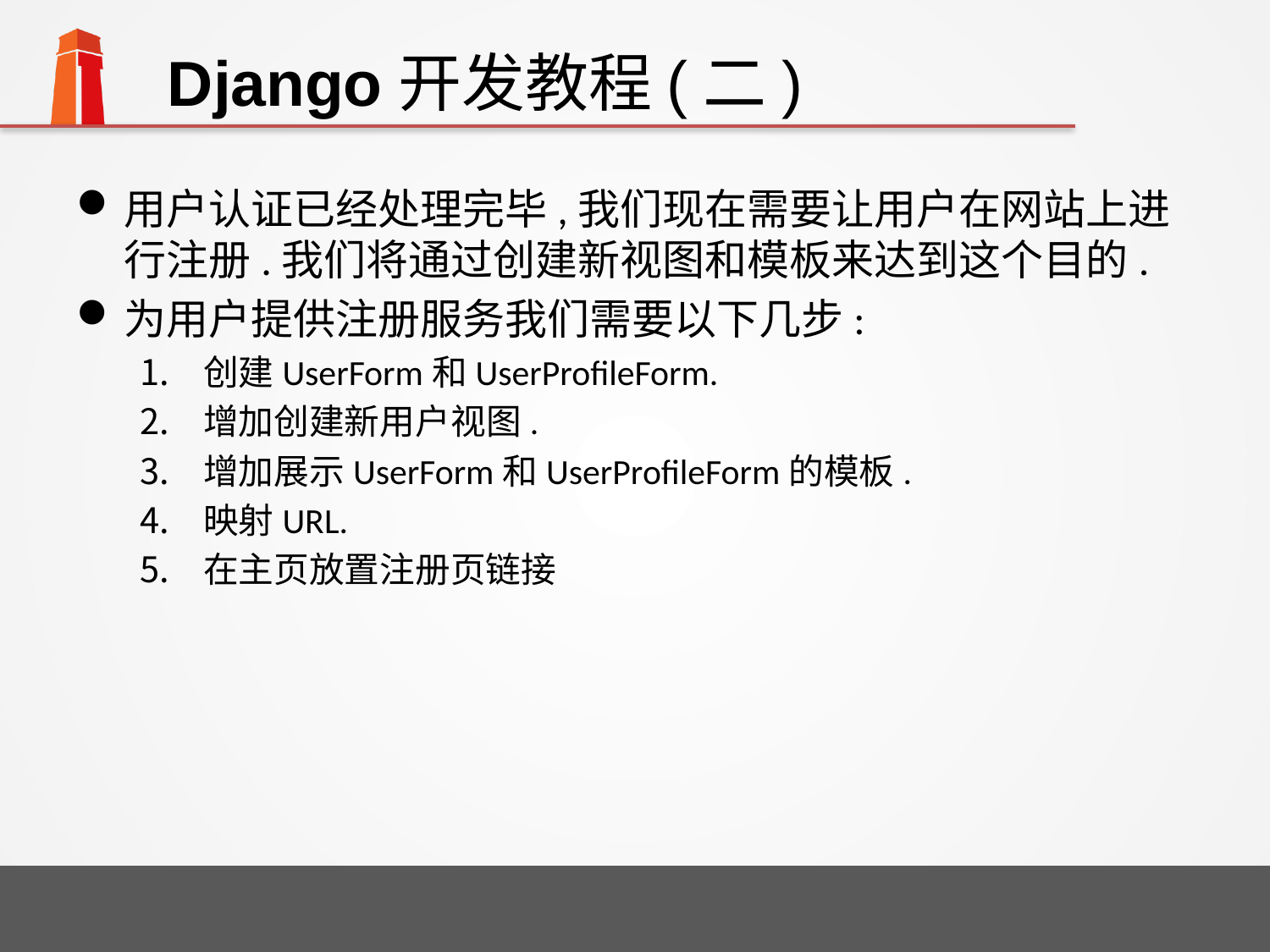

# Django开发教程(二)
用户认证已经处理完毕,我们现在需要让用户在网站上进行注册.我们将通过创建新视图和模板来达到这个目的.
为用户提供注册服务我们需要以下几步:
创建UserForm和UserProfileForm.
增加创建新用户视图.
增加展示UserForm和UserProfileForm的模板.
映射URL.
在主页放置注册页链接